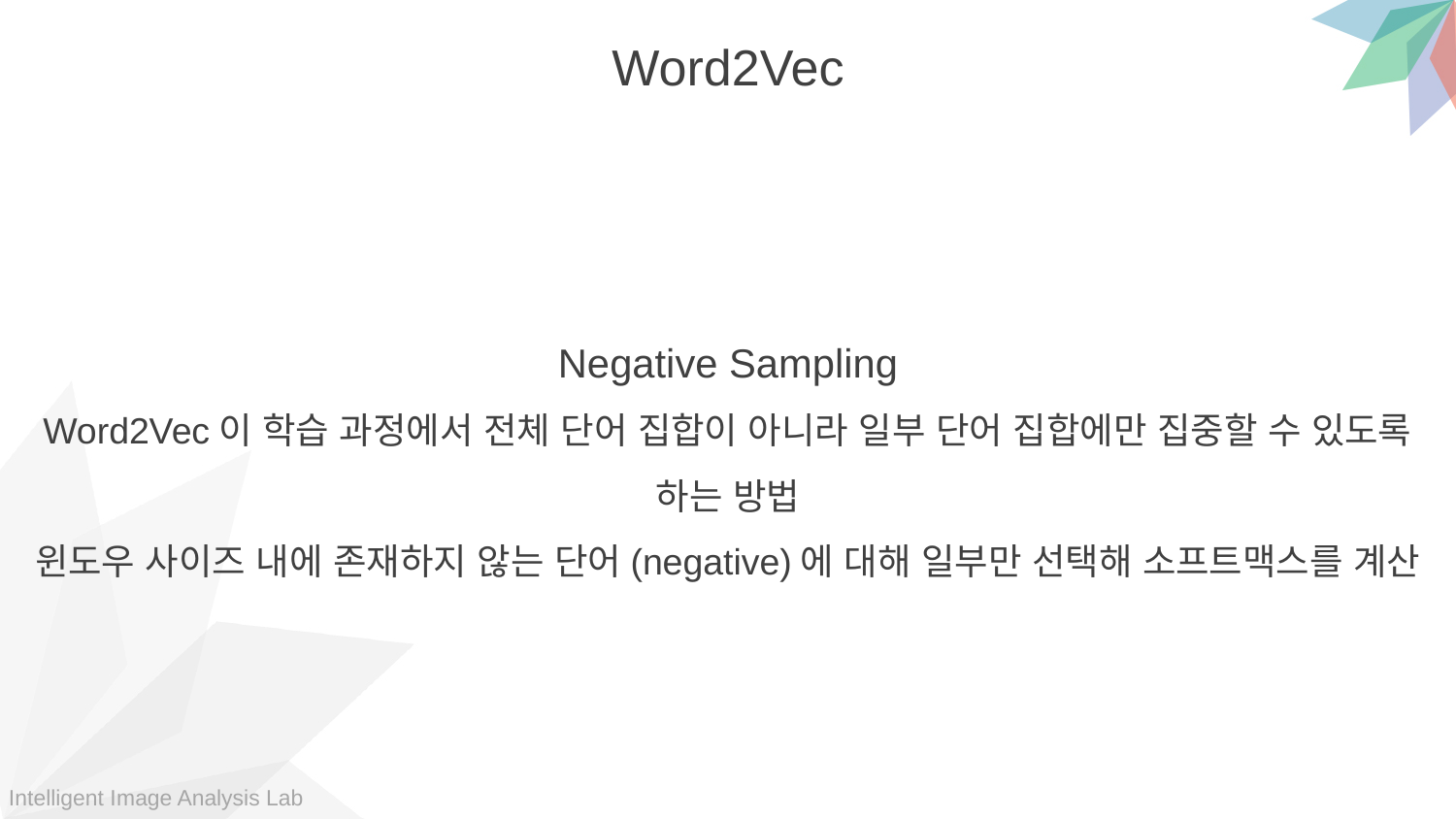

Word2Vec
Negative Sampling
Word2Vec이 학습 과정에서 전체 단어 집합이 아니라 일부 단어 집합에만 집중할 수 있도록 하는 방법
윈도우 사이즈 내에 존재하지 않는 단어(negative)에 대해 일부만 선택해 소프트맥스를 계산